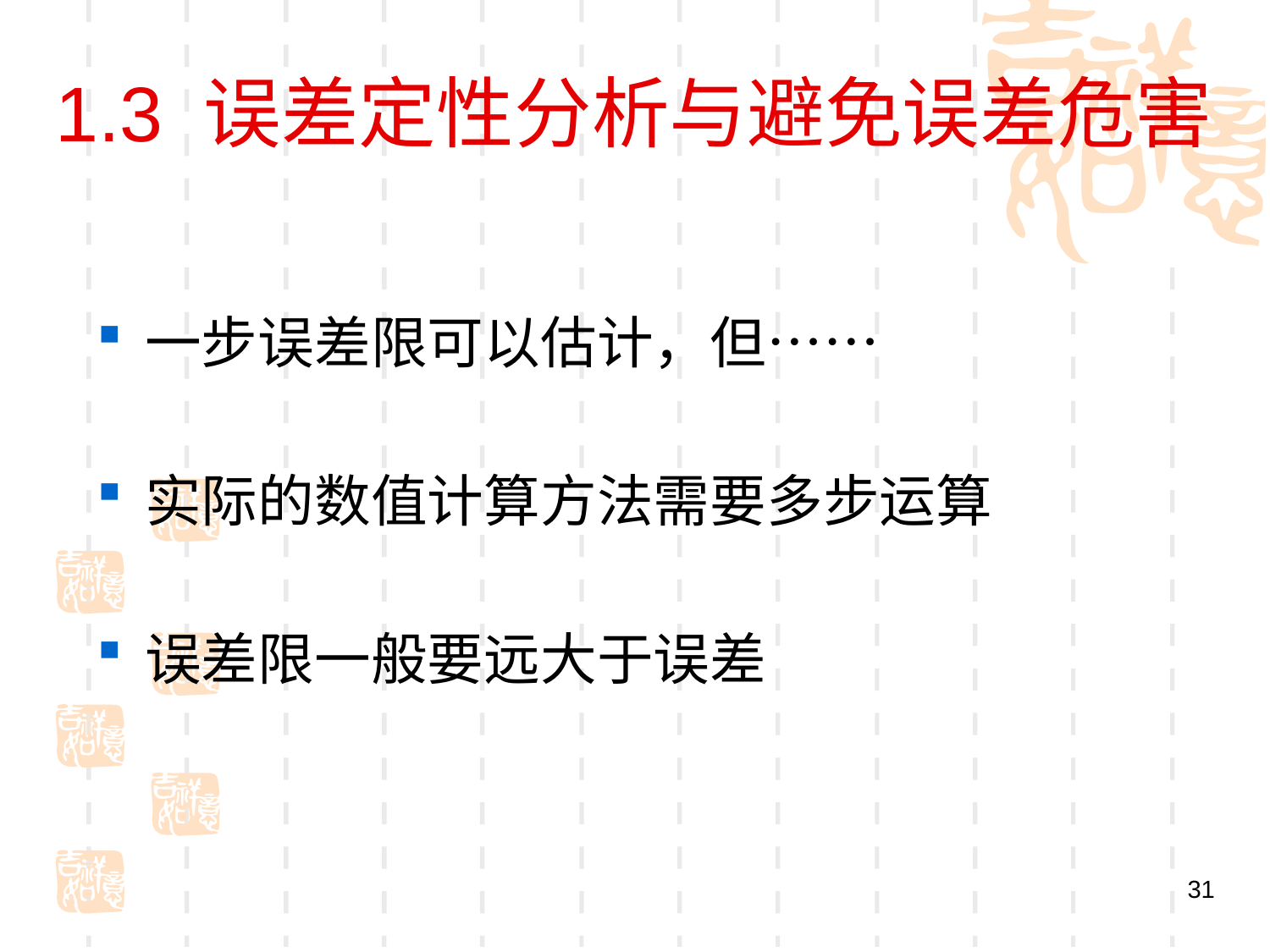

# 1.3 误差定性分析与避免误差危害

一步误差限可以估计，但……

实际的数值计算方法需要多步运算

误差限一般要远大于误差
31